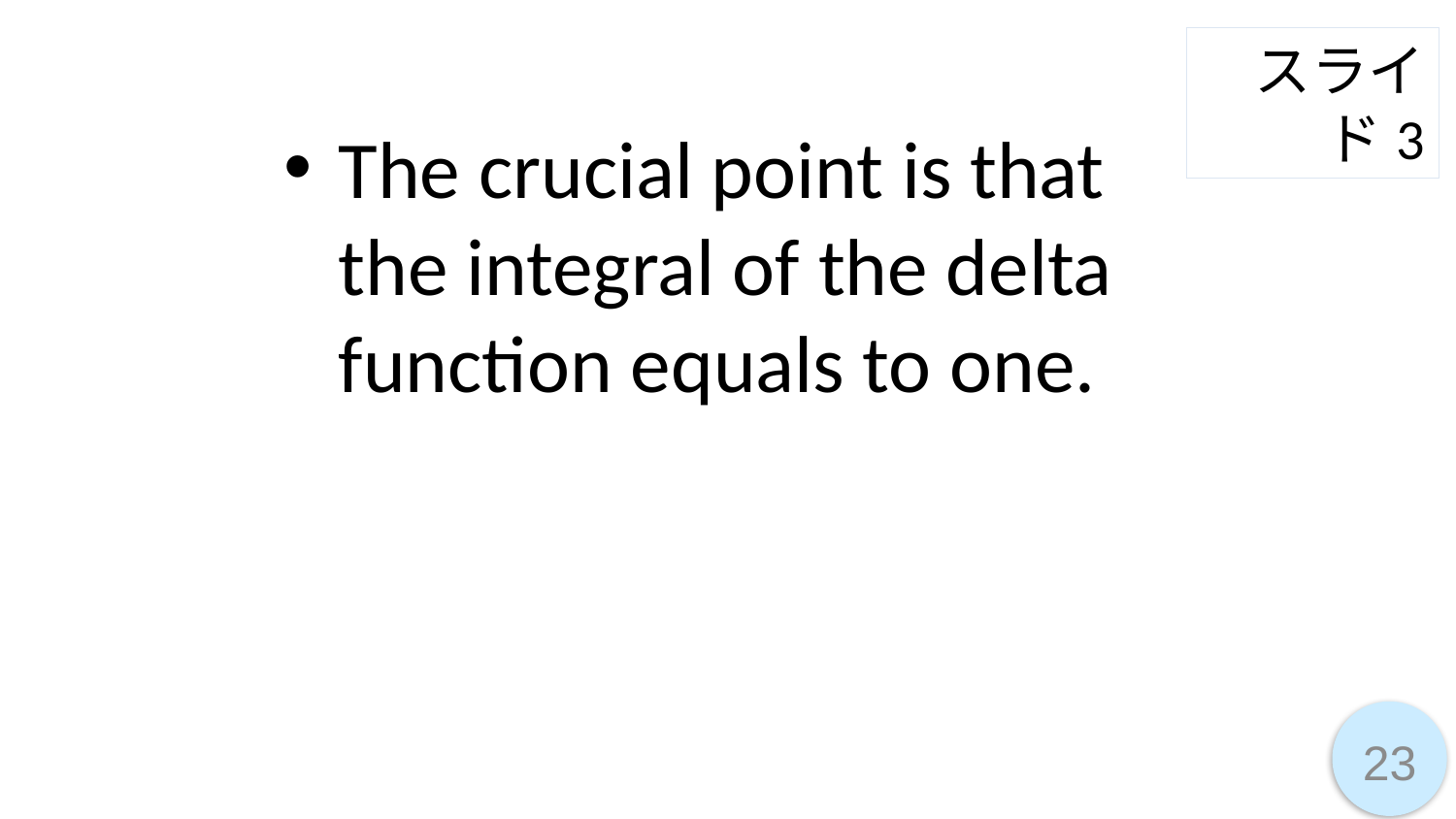

スライド3
The crucial point is that the integral of the delta function equals to one.
23